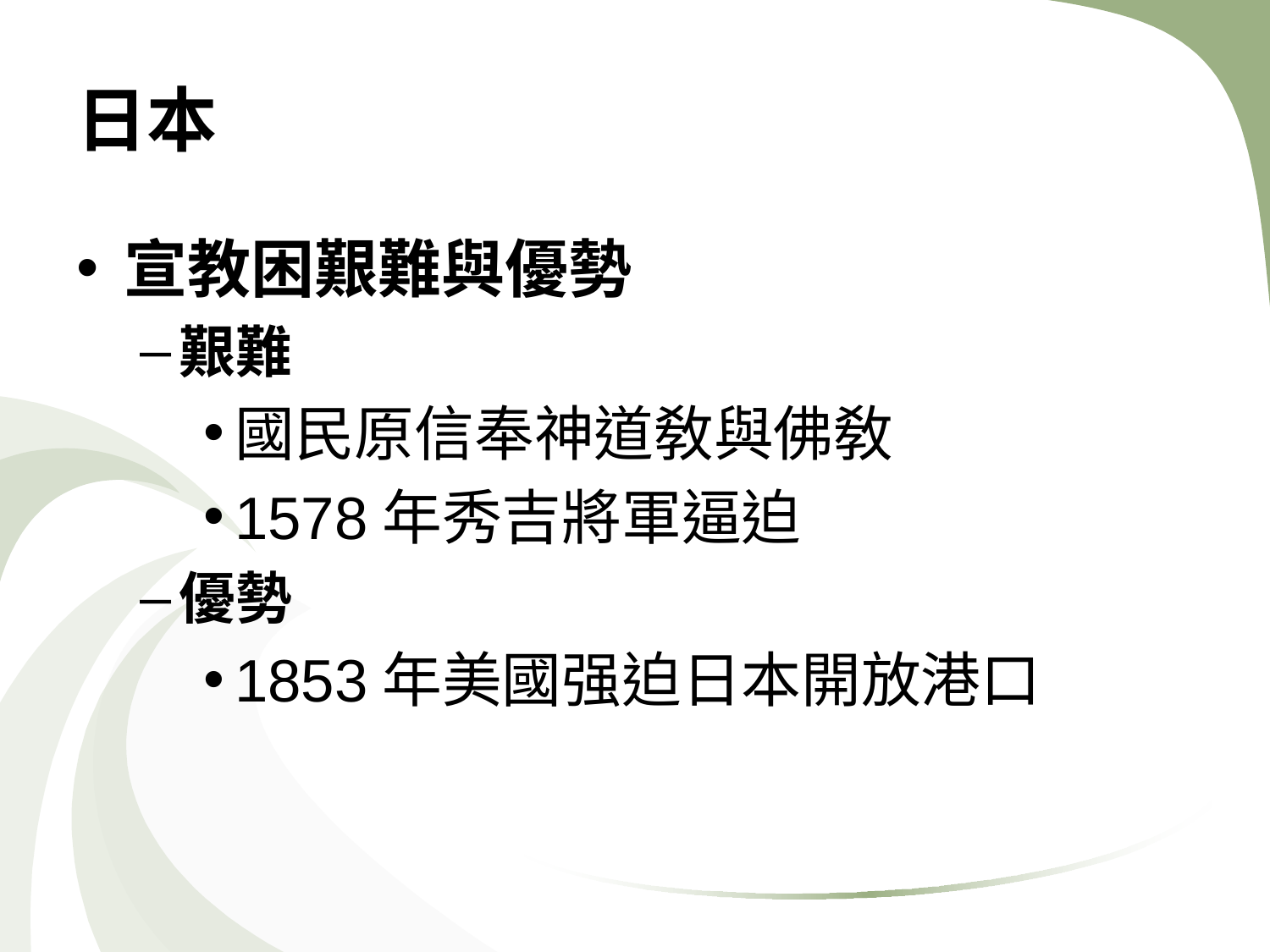

# 日本
宣教困艱難與優勢
艱難
國民原信奉神道敎與佛敎
1578年秀吉將軍逼迫
優勢
1853年美國强迫日本開放港口